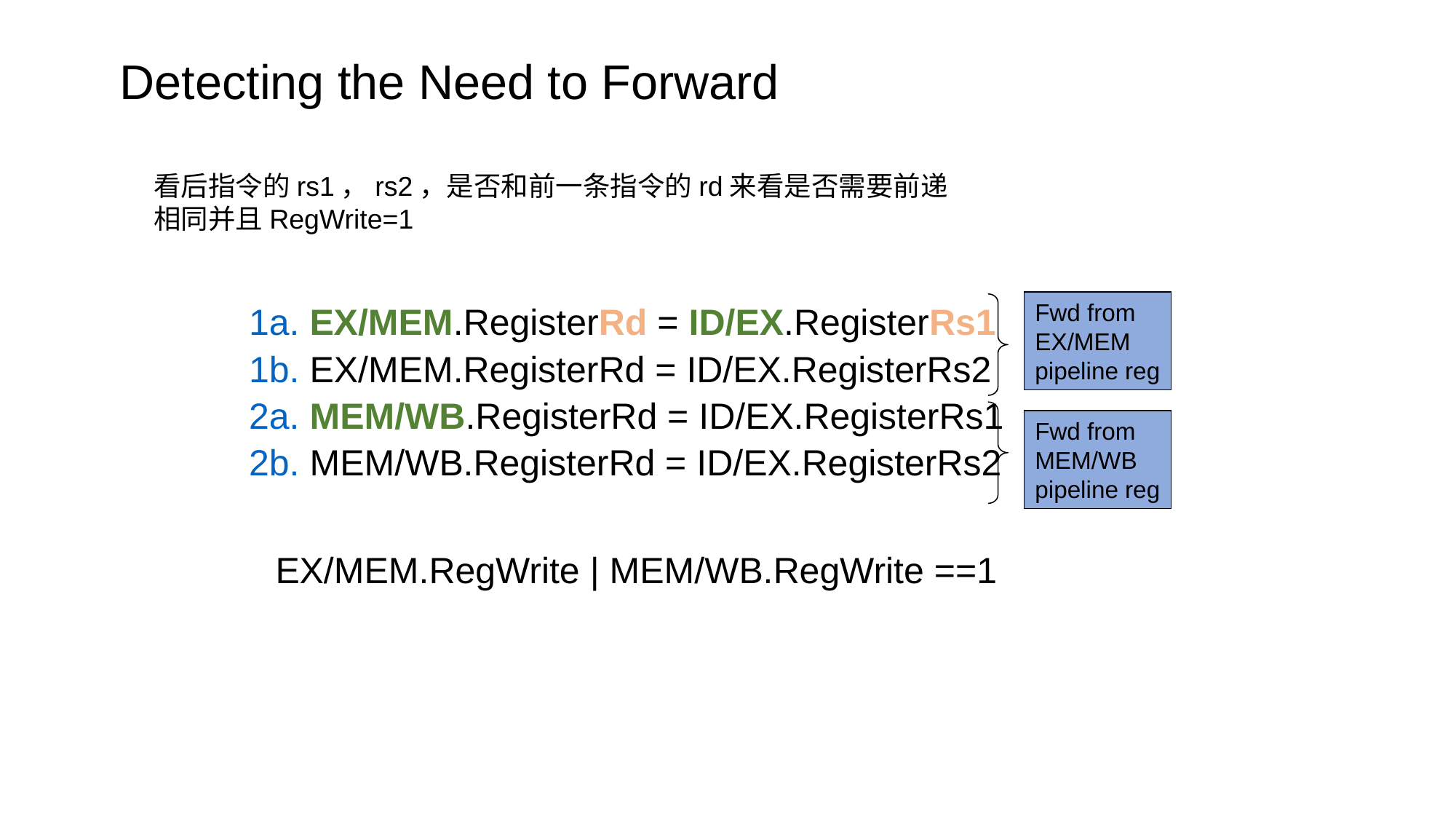

# Detecting the Need to Forward
看后指令的rs1，rs2，是否和前一条指令的rd来看是否需要前递
相同并且RegWrite=1
Fwd from
EX/MEM
pipeline reg

1a. EX/MEM.RegisterRd = ID/EX.RegisterRs1
1b. EX/MEM.RegisterRd = ID/EX.RegisterRs2
2a. MEM/WB.RegisterRd = ID/EX.RegisterRs1
2b. MEM/WB.RegisterRd = ID/EX.RegisterRs2

Fwd from
MEM/WB
pipeline reg
EX/MEM.RegWrite | MEM/WB.RegWrite ==1